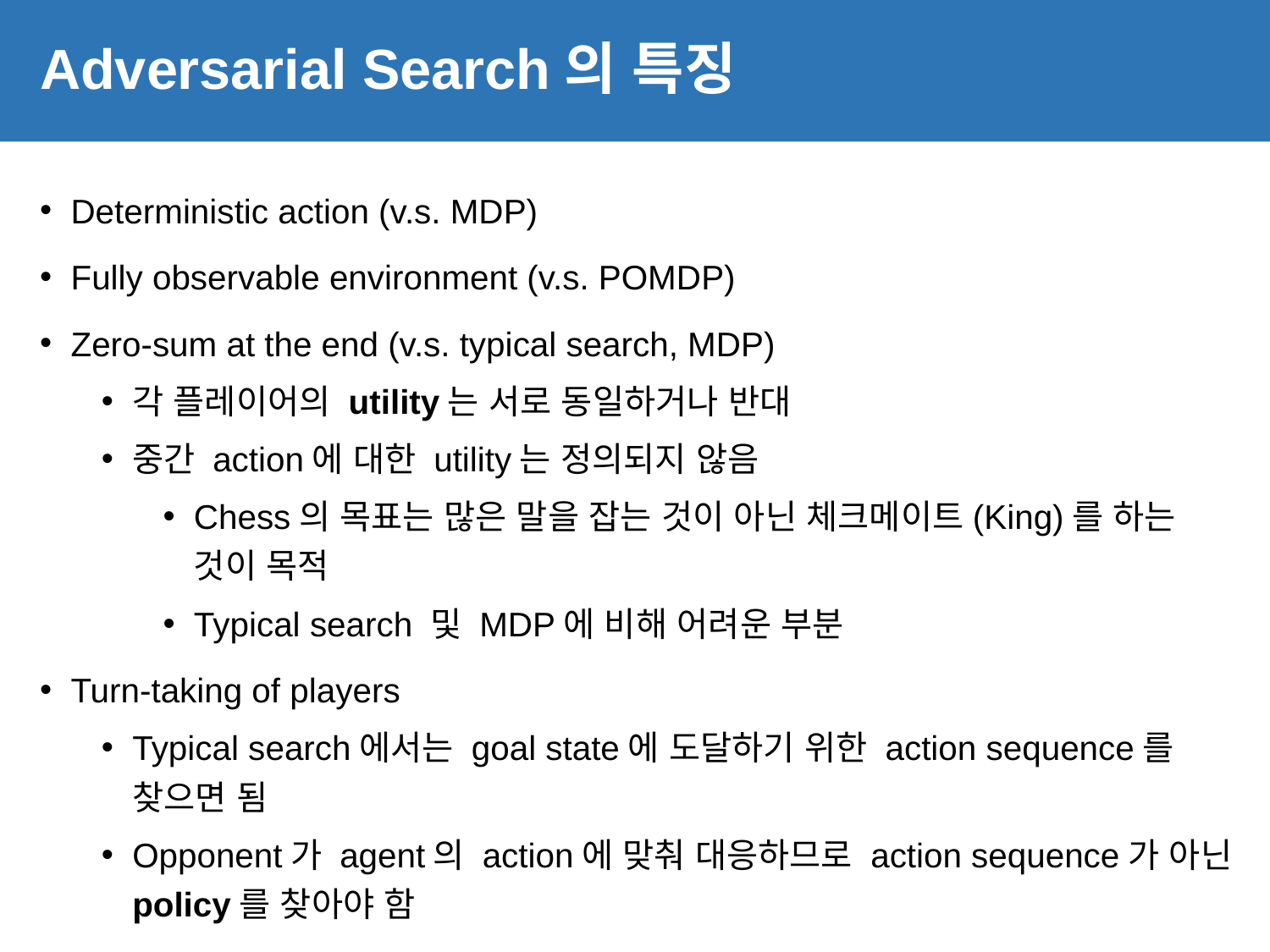

# Adversarial Search의 특징
7
Deterministic action (v.s. MDP)
Fully observable environment (v.s. POMDP)
Zero-sum at the end (v.s. typical search, MDP)
각 플레이어의 utility는 서로 동일하거나 반대
중간 action에 대한 utility는 정의되지 않음
Chess의 목표는 많은 말을 잡는 것이 아닌 체크메이트(King)를 하는 것이 목적
Typical search 및 MDP에 비해 어려운 부분
Turn-taking of players
Typical search에서는 goal state에 도달하기 위한 action sequence를 찾으면 됨
Opponent가 agent의 action에 맞춰 대응하므로 action sequence가 아닌 policy를 찾아야 함